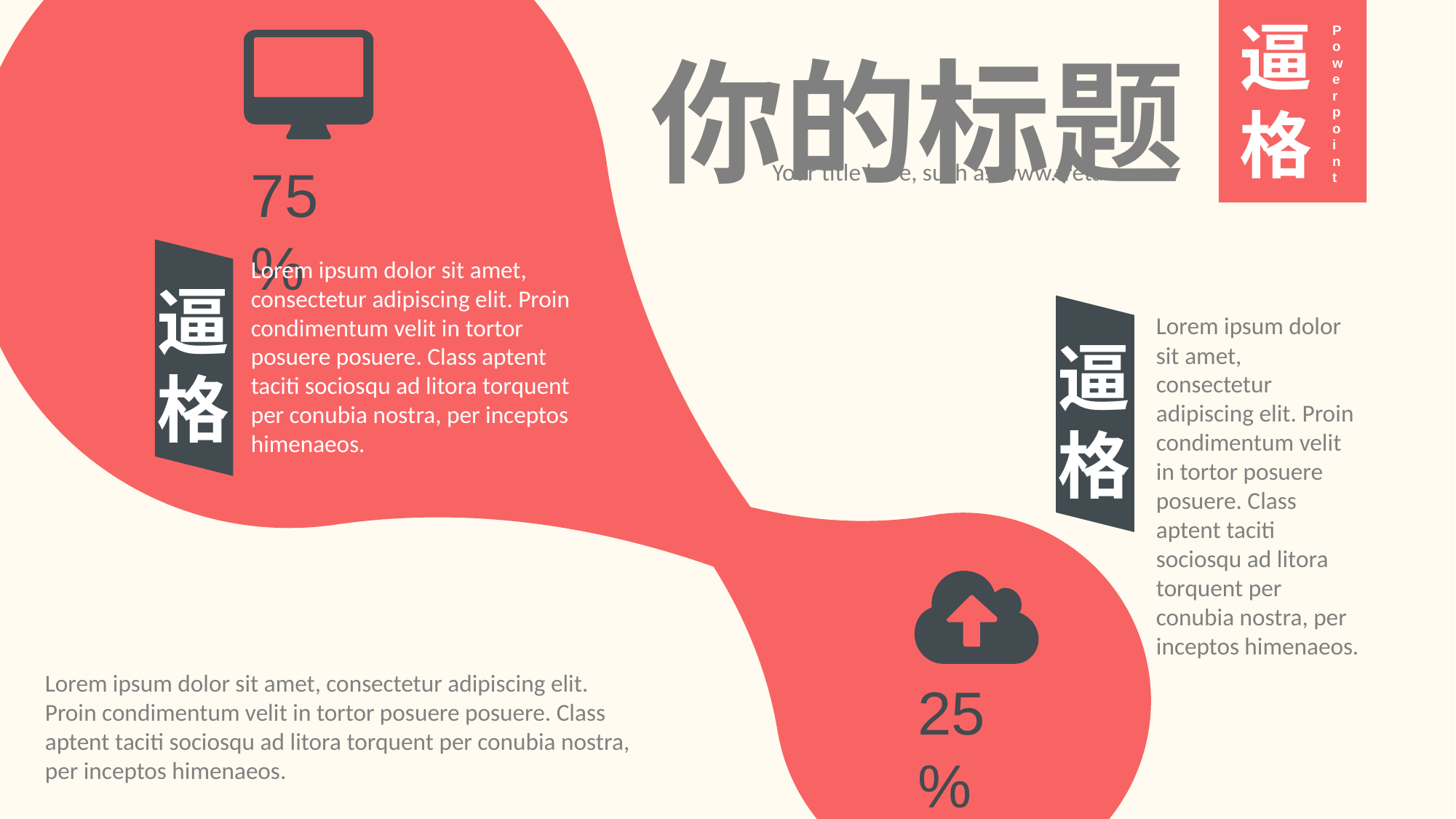

你的标题

逼格
Powerpoint

Your title here, such as www.tretars.com
75%
Lorem ipsum dolor sit amet, consectetur adipiscing elit. Proin condimentum velit in tortor posuere posuere. Class aptent taciti sociosqu ad litora torquent per conubia nostra, per inceptos himenaeos.
逼格
Lorem ipsum dolor sit amet, consectetur adipiscing elit. Proin condimentum velit in tortor posuere posuere. Class aptent taciti sociosqu ad litora torquent per conubia nostra, per inceptos himenaeos.

逼格

Lorem ipsum dolor sit amet, consectetur adipiscing elit. Proin condimentum velit in tortor posuere posuere. Class aptent taciti sociosqu ad litora torquent per conubia nostra, per inceptos himenaeos.
25%